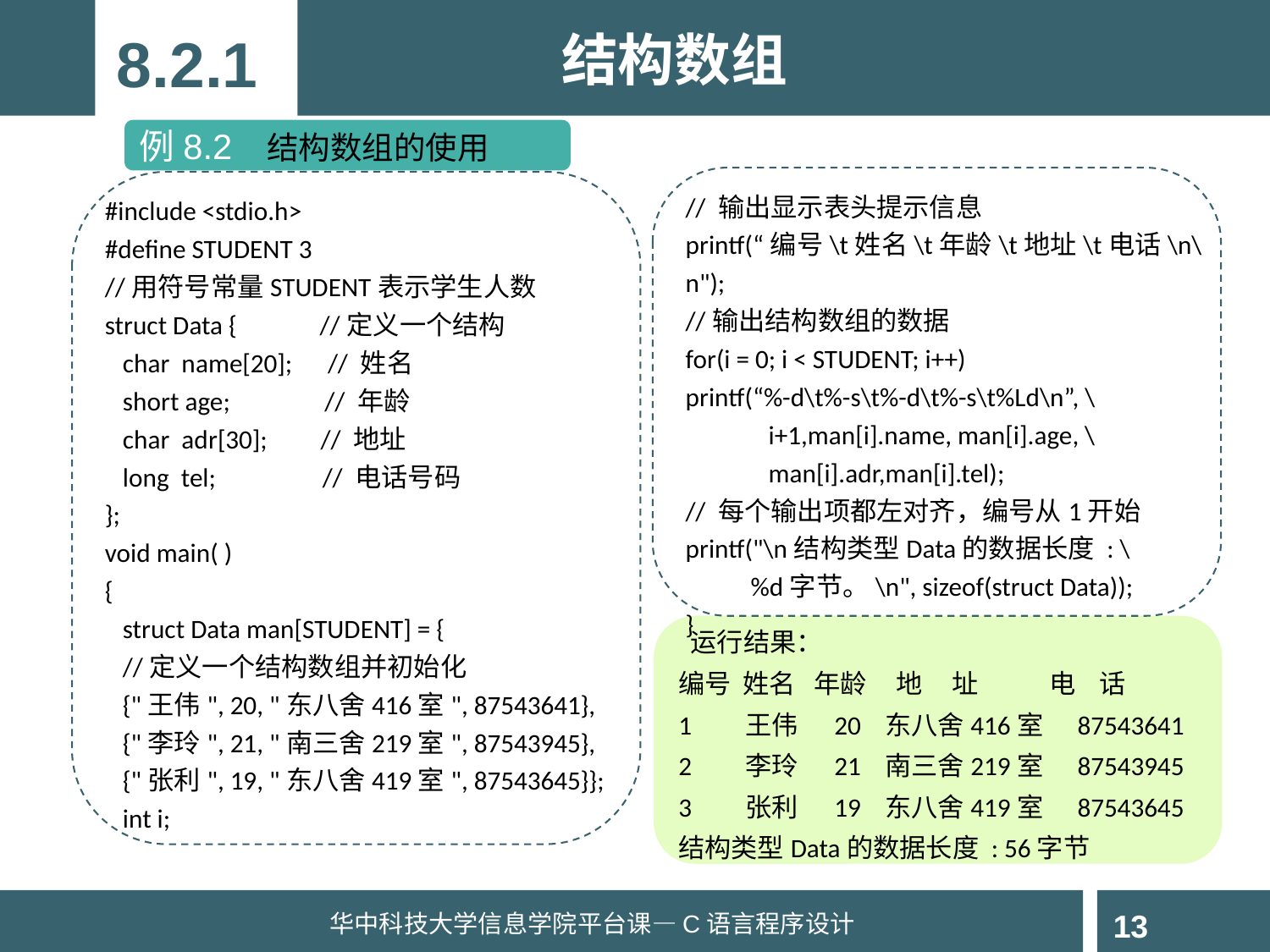

结构数组
8.2.1
例8.2   结构数组的使用

// 输出显示表头提示信息
printf(“编号\t姓名\t年龄\t地址\t电话\n\n");
//输出结构数组的数据
for(i = 0; i < STUDENT; i++)
printf(“%-d\t%-s\t%-d\t%-s\t%Ld\n”, \
              i+1,man[i].name, man[i].age, \
              man[i].adr,man[i].tel);
// 每个输出项都左对齐，编号从1开始
printf("\n结构类型Data的数据长度 : \
           %d字节。\n", sizeof(struct Data));
}
#include <stdio.h>
#define STUDENT 3
//用符号常量STUDENT表示学生人数
struct Data {              //定义一个结构
   char  name[20];      // 姓名
   short age;                // 年龄
   char  adr[30];         // 地址
   long  tel;                  // 电话号码
};
void main( )
{
   struct Data man[STUDENT] = {
   //定义一个结构数组并初始化
   {"王伟", 20, "东八舍416室", 87543641},
   {"李玲", 21, "南三舍219室", 87543945},
   {"张利", 19, "东八舍419室", 87543645}};
   int i;
 运行结果：
编号  姓名   年龄     地     址            电    话
1        王伟     20   东八舍416室	  87543641
2        李玲     21   南三舍219室	  87543945
3        张利     19   东八舍419室	  87543645
结构类型Data的数据长度 : 56字节